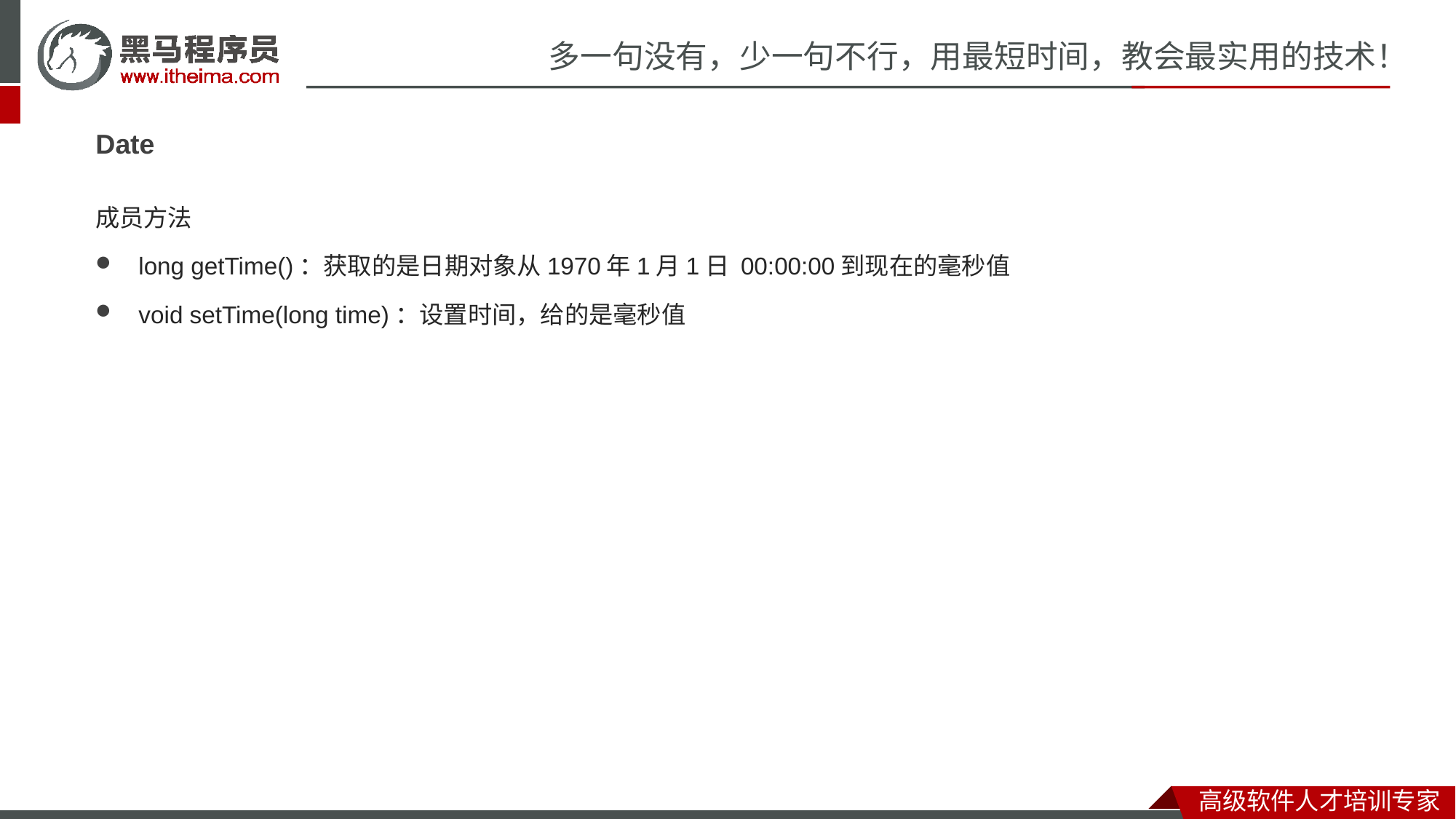

Date
成员方法
long getTime()：获取的是日期对象从1970年1月1日 00:00:00到现在的毫秒值
void setTime(long time)：设置时间，给的是毫秒值